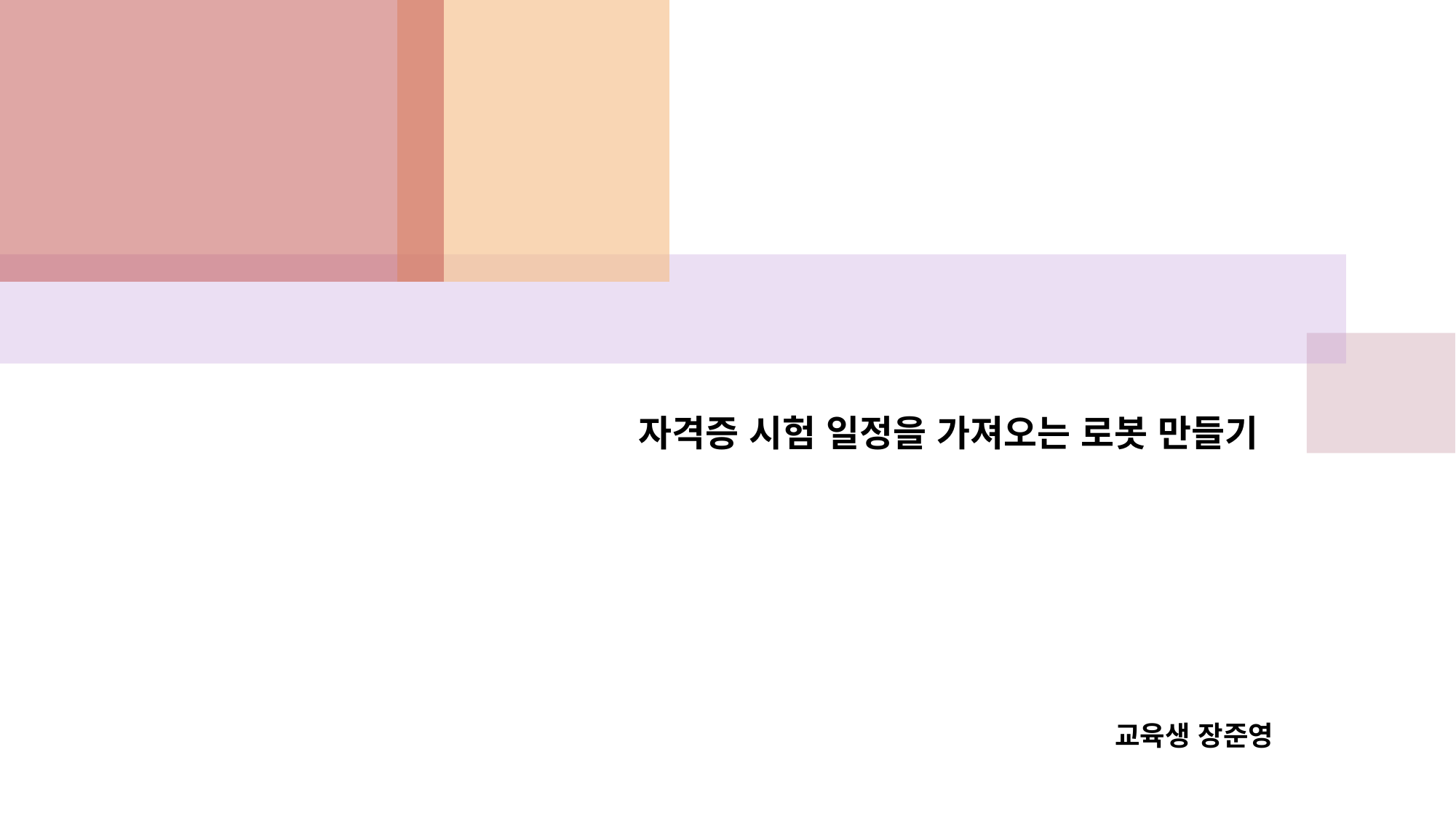

자격증 시험 일정을 가져오는 로봇 만들기
교육생 장준영